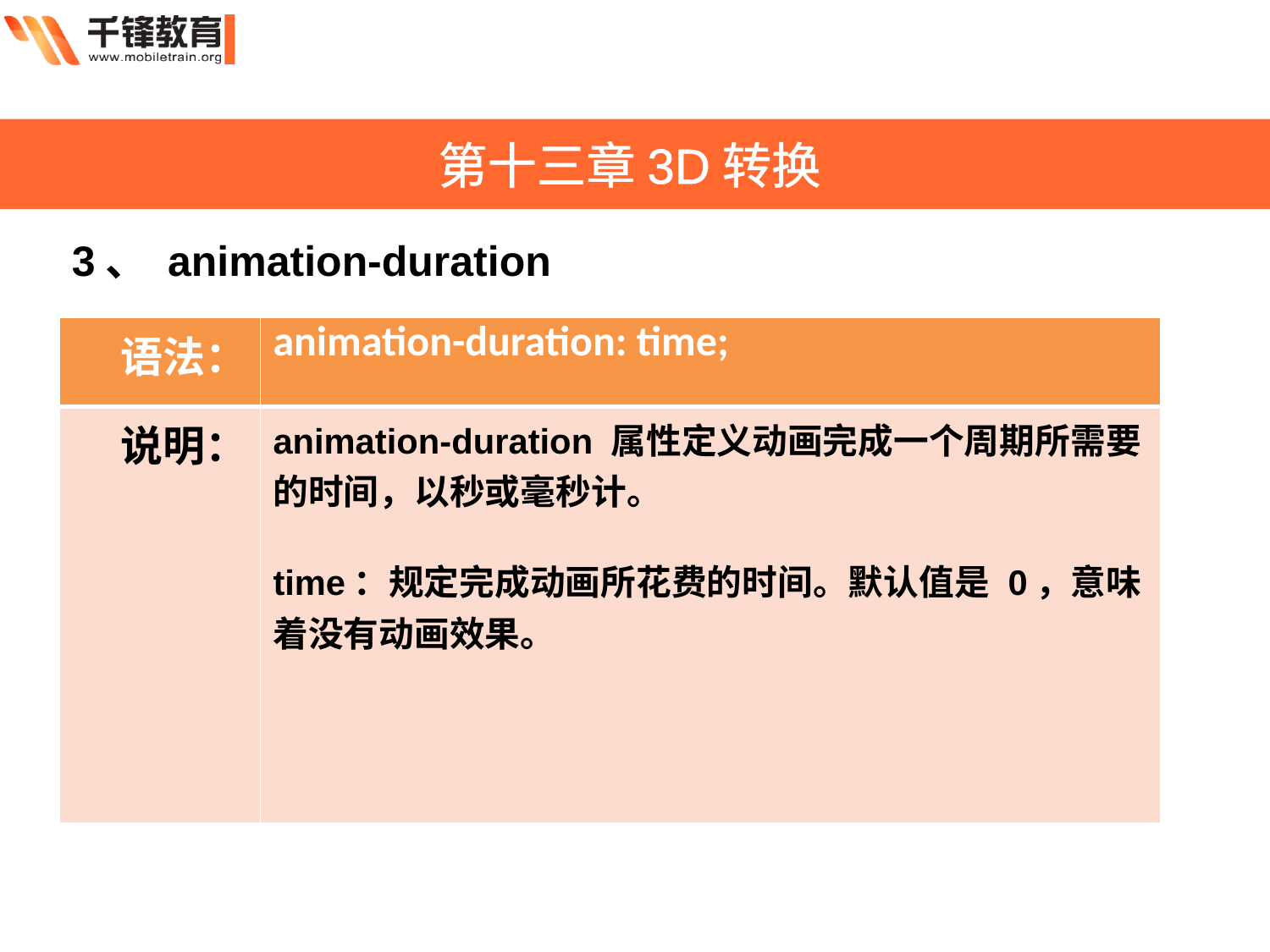

第十三章3D转换
3、 animation-duration
| 语法： | animation-duration: time; |
| --- | --- |
| 说明： | animation-duration 属性定义动画完成一个周期所需要的时间，以秒或毫秒计。 time：规定完成动画所花费的时间。默认值是 0，意味着没有动画效果。 |